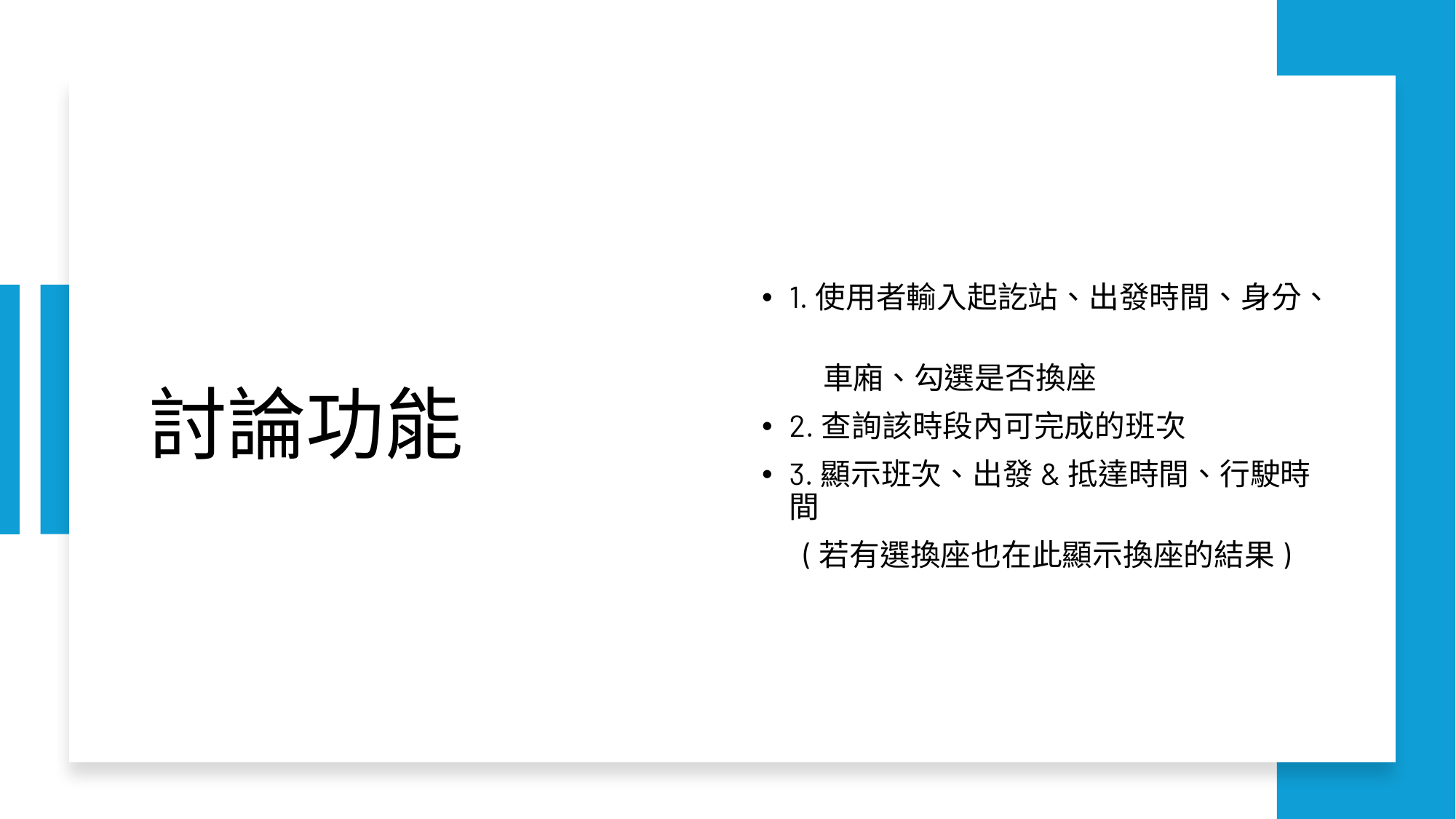

# 討論功能
1.使用者輸入起訖站、出發時間、身分、
        車廂、勾選是否換座
2.查詢該時段內可完成的班次
3.顯示班次、出發&抵達時間、行駛時間
       (若有選換座也在此顯示換座的結果)